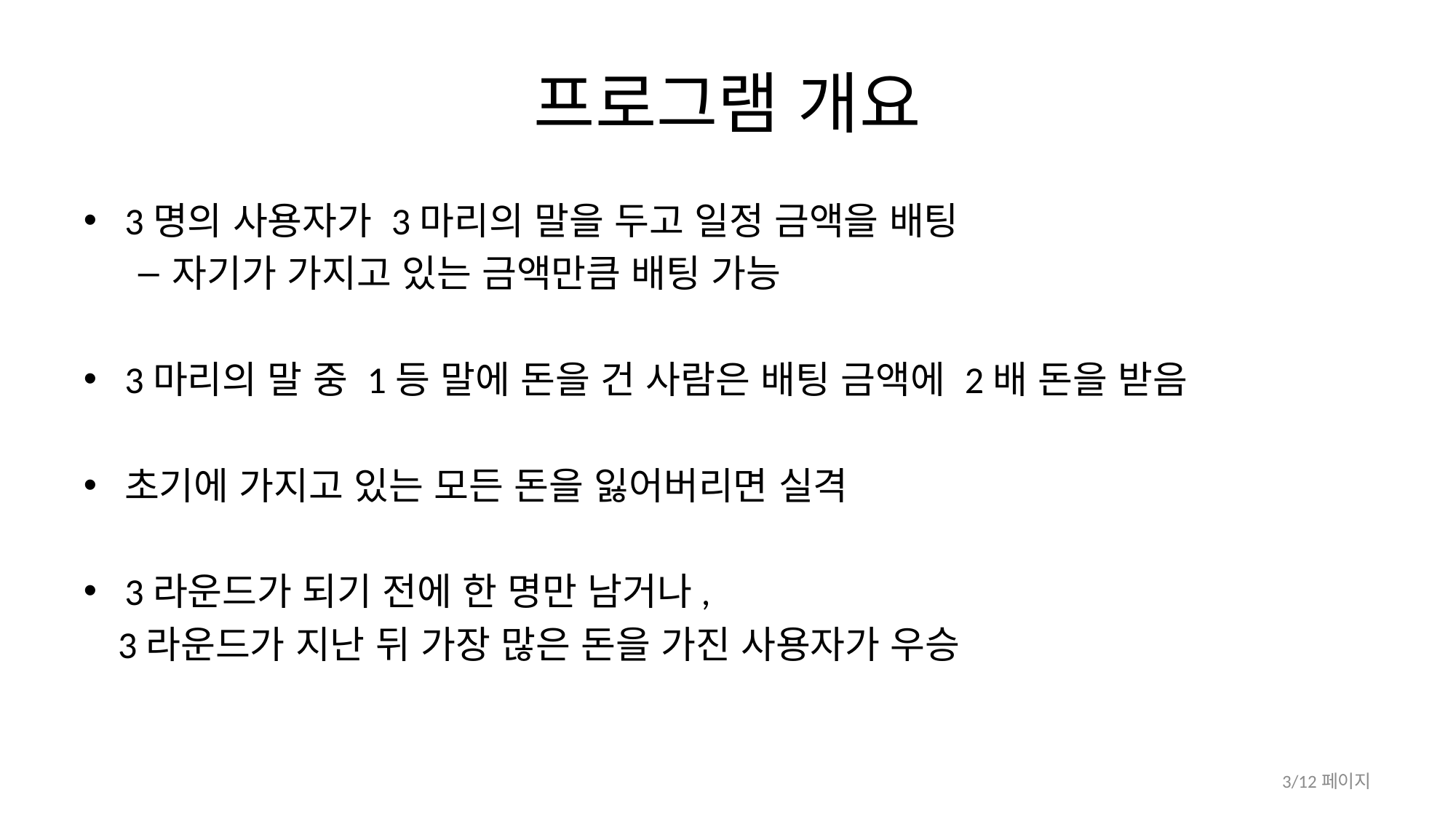

# 프로그램 개요
3명의 사용자가 3마리의 말을 두고 일정 금액을 배팅
자기가 가지고 있는 금액만큼 배팅 가능

3마리의 말 중 1등 말에 돈을 건 사람은 배팅 금액에 2배 돈을 받음

초기에 가지고 있는 모든 돈을 잃어버리면 실격

3라운드가 되기 전에 한 명만 남거나,
    3라운드가 지난 뒤 가장 많은 돈을 가진 사용자가 우승
3/12페이지